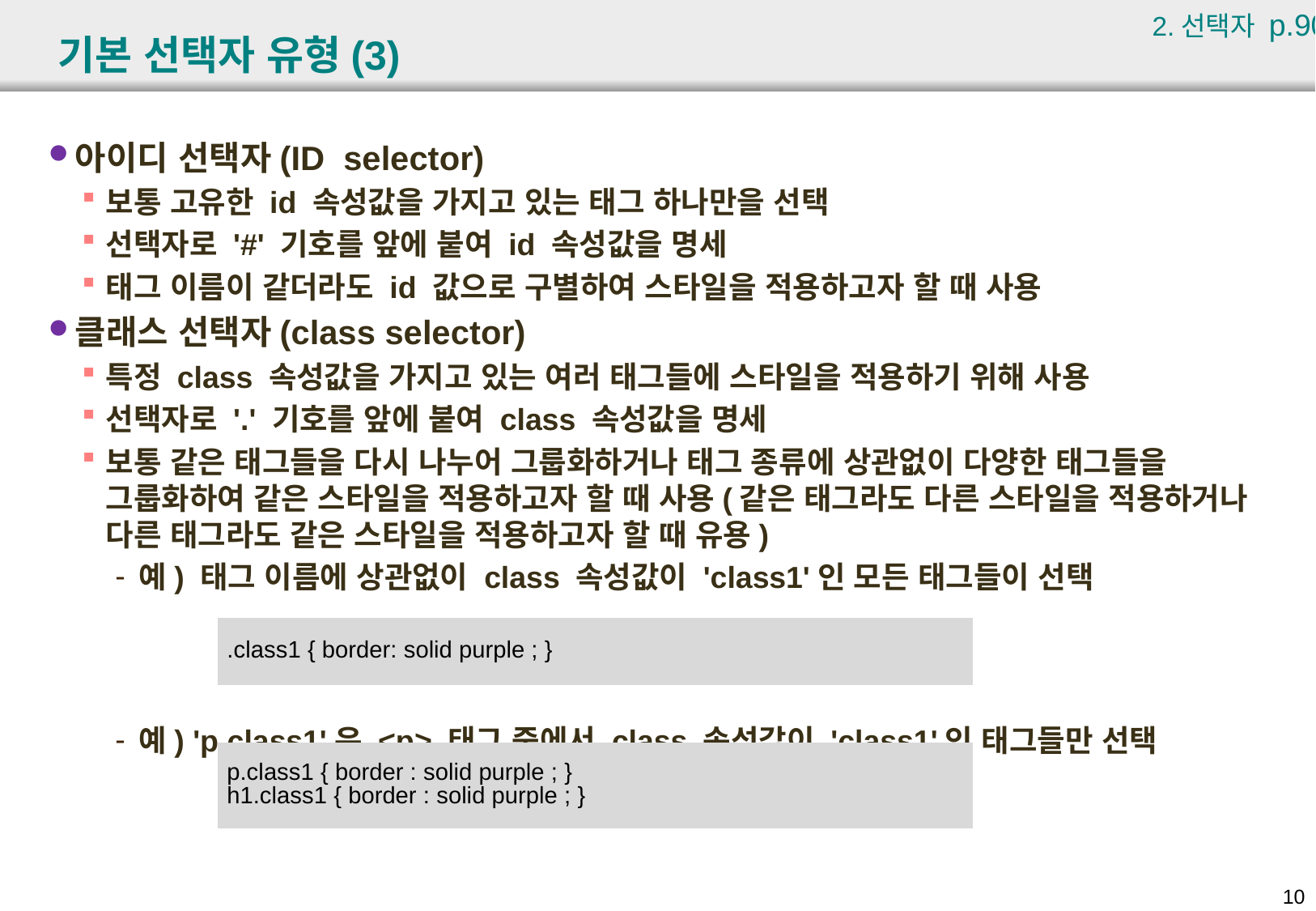

2.선택자 p.90
# 기본 선택자 유형(3)
아이디 선택자(ID  selector)
보통 고유한 id 속성값을 가지고 있는 태그 하나만을 선택
선택자로 '#' 기호를 앞에 붙여 id 속성값을 명세
태그 이름이 같더라도 id 값으로 구별하여 스타일을 적용하고자 할 때 사용
클래스 선택자(class selector)
특정 class 속성값을 가지고 있는 여러 태그들에 스타일을 적용하기 위해 사용
선택자로 '.' 기호를 앞에 붙여 class 속성값을 명세
보통 같은 태그들을 다시 나누어 그룹화하거나 태그 종류에 상관없이 다양한 태그들을 그룹화하여 같은 스타일을 적용하고자 할 때 사용(같은 태그라도 다른 스타일을 적용하거나 다른 태그라도 같은 스타일을 적용하고자 할 때 유용)
예) 태그 이름에 상관없이 class 속성값이 'class1'인 모든 태그들이 선택

예) 'p.class1'은 <p> 태그 중에서 class 속성값이 'class1'인 태그들만 선택

| .class1 { border: solid purple ; } |
| --- |
| p.class1 { border : solid purple ; } h1.class1 { border : solid purple ; } |
| --- |